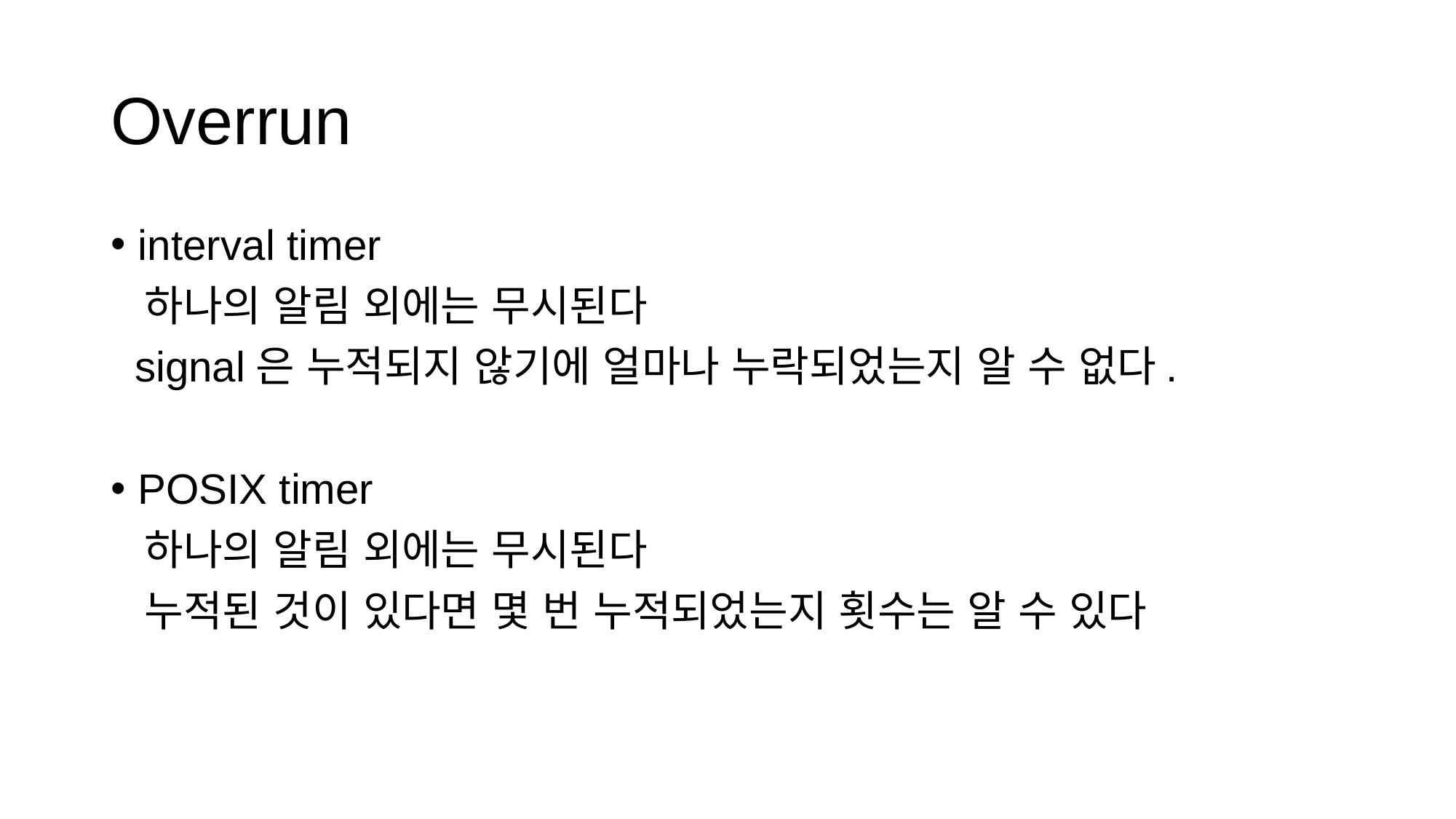

# Overrun
interval timer
  하나의 알림 외에는 무시된다
  signal은 누적되지 않기에 얼마나 누락되었는지 알 수 없다.

POSIX timer
  하나의 알림 외에는 무시된다
  누적된 것이 있다면 몇 번 누적되었는지 횟수는 알 수 있다